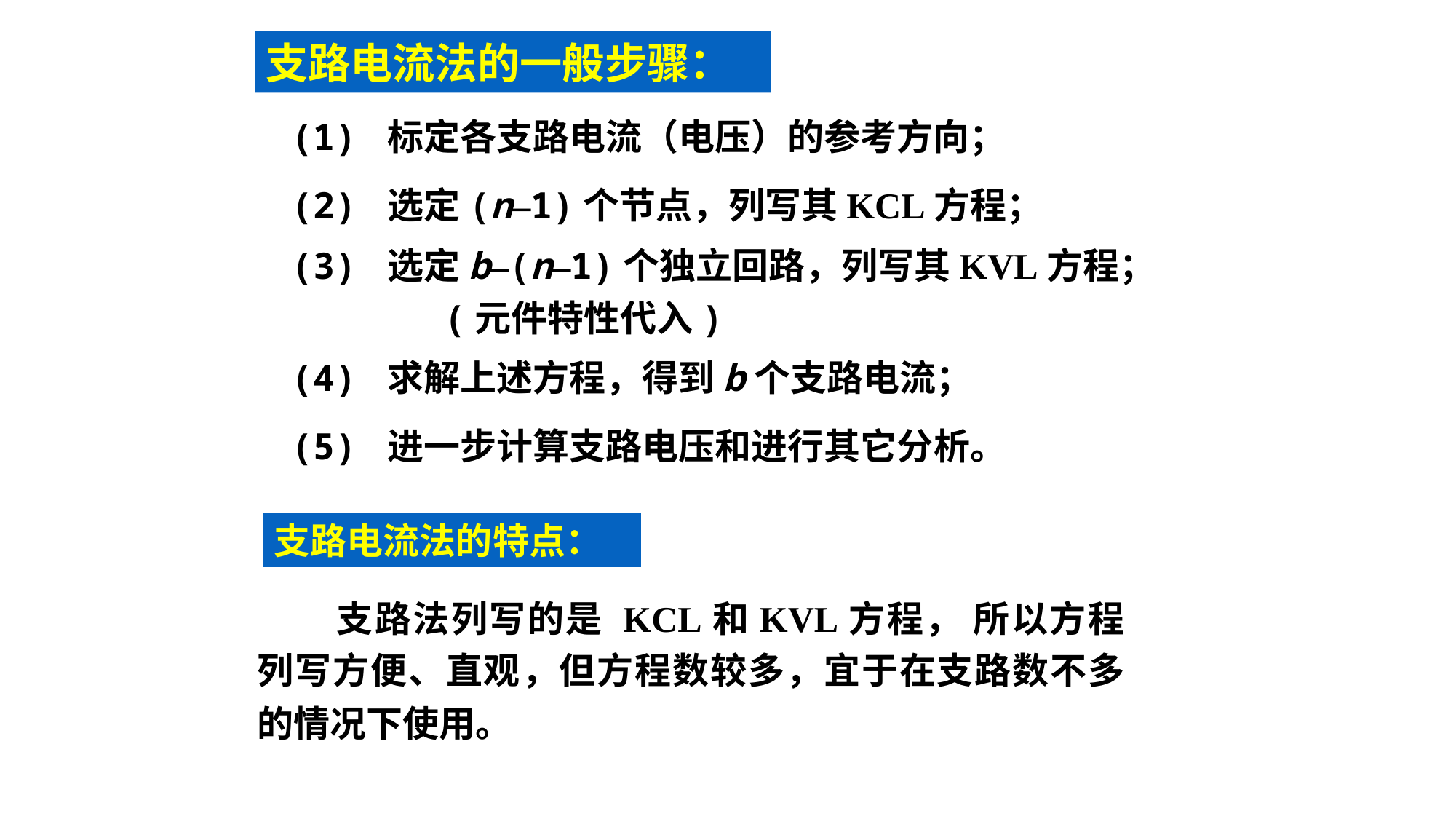

支路电流法的一般步骤：
(1) 标定各支路电流（电压）的参考方向；
(2) 选定(n–1)个节点，列写其KCL方程；
(3) 选定b–(n–1)个独立回路，列写其KVL方程；
       (元件特性代入)
(4) 求解上述方程，得到b个支路电流；
(5) 进一步计算支路电压和进行其它分析。
支路电流法的特点：
支路法列写的是 KCL和KVL方程， 所以方程列写方便、直观，但方程数较多，宜于在支路数不多的情况下使用。